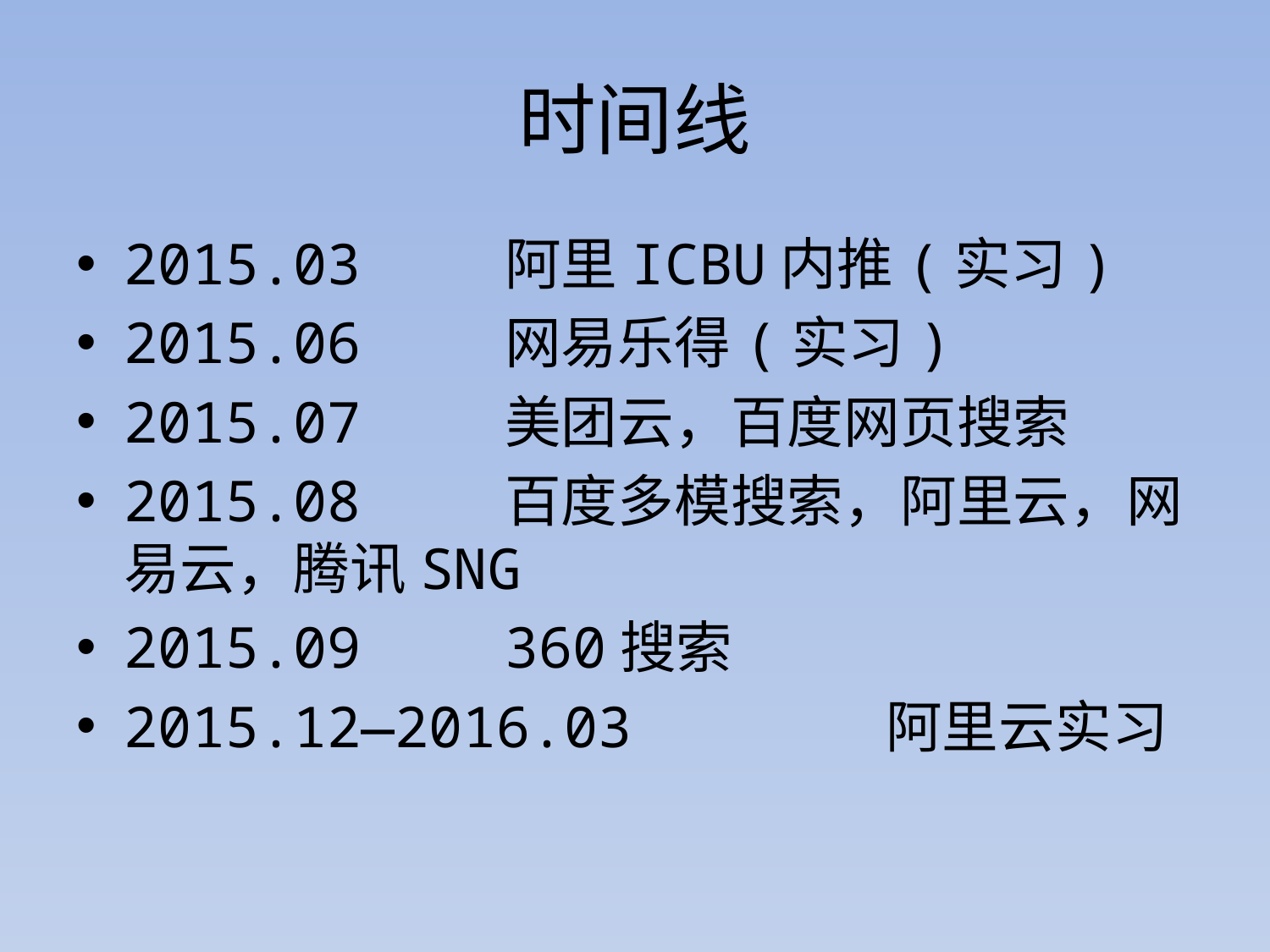

# 时间线
2015.03		阿里ICBU内推(实习)
2015.06		网易乐得(实习)
2015.07		美团云，百度网页搜索
2015.08		百度多模搜索，阿里云，网易云，腾讯SNG
2015.09		360搜索
2015.12—2016.03		阿里云实习